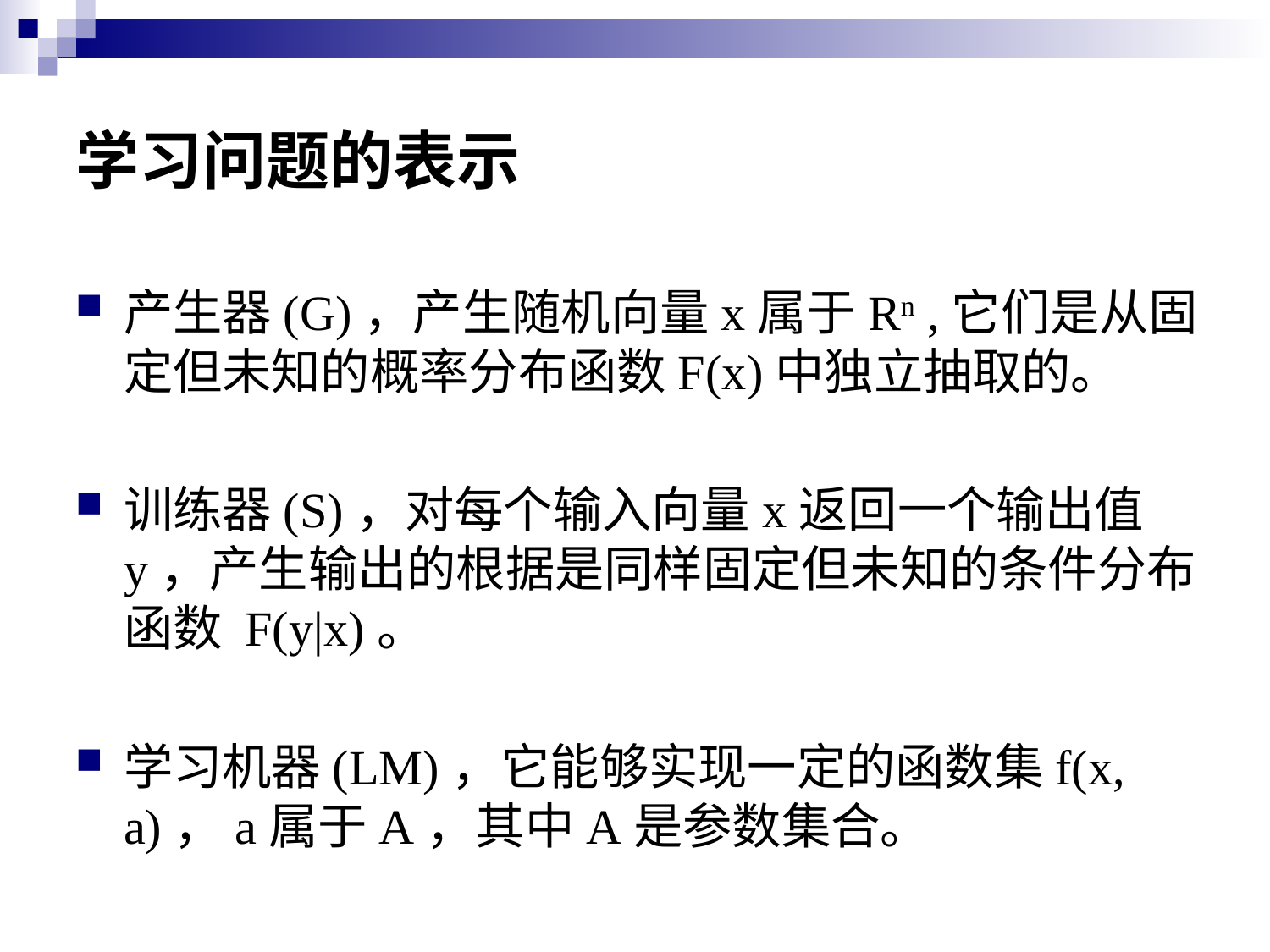

# 学习问题的表示
产生器(G)，产生随机向量x属于Rn ,它们是从固定但未知的概率分布函数F(x)中独立抽取的。

训练器(S)，对每个输入向量x返回一个输出值y，产生输出的根据是同样固定但未知的条件分布函数 F(y|x)。

学习机器(LM)，它能够实现一定的函数集f(x, a)，a属于A，其中A是参数集合。